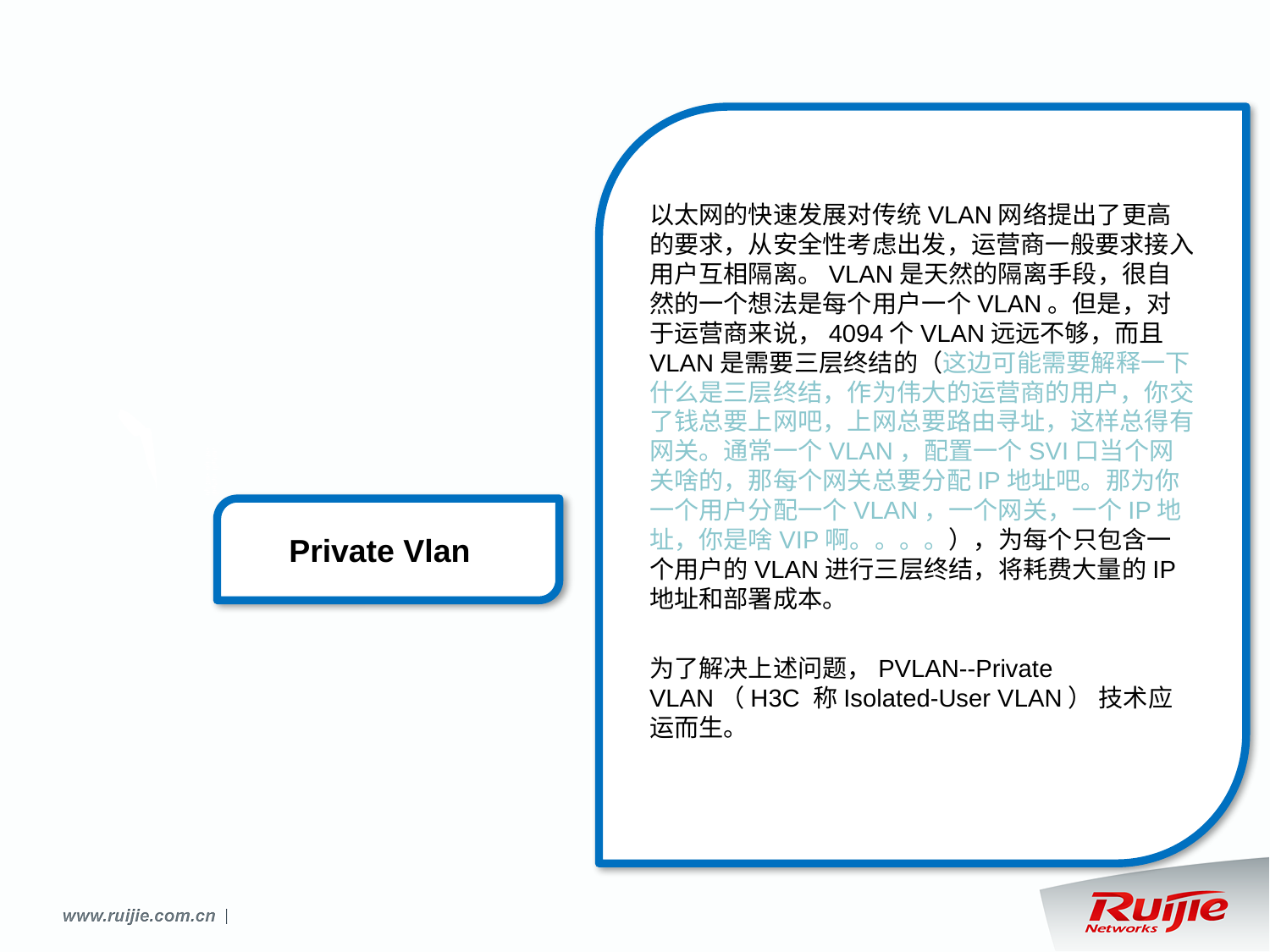

以太网的快速发展对传统VLAN网络提出了更高的要求，从安全性考虑出发，运营商一般要求接入用户互相隔离。VLAN是天然的隔离手段，很自然的一个想法是每个用户一个VLAN。但是，对于运营商来说，4094个VLAN远远不够，而且VLAN是需要三层终结的（这边可能需要解释一下什么是三层终结，作为伟大的运营商的用户，你交了钱总要上网吧，上网总要路由寻址，这样总得有网关。通常一个VLAN，配置一个SVI口当个网关啥的，那每个网关总要分配IP地址吧。那为你一个用户分配一个VLAN，一个网关，一个IP地址，你是啥VIP啊。。。。），为每个只包含一个用户的VLAN进行三层终结，将耗费大量的IP地址和部署成本。

为了解决上述问题，PVLAN--Private  VLAN（H3C 称Isolated-User VLAN） 技术应运而生。

      Private Vlan